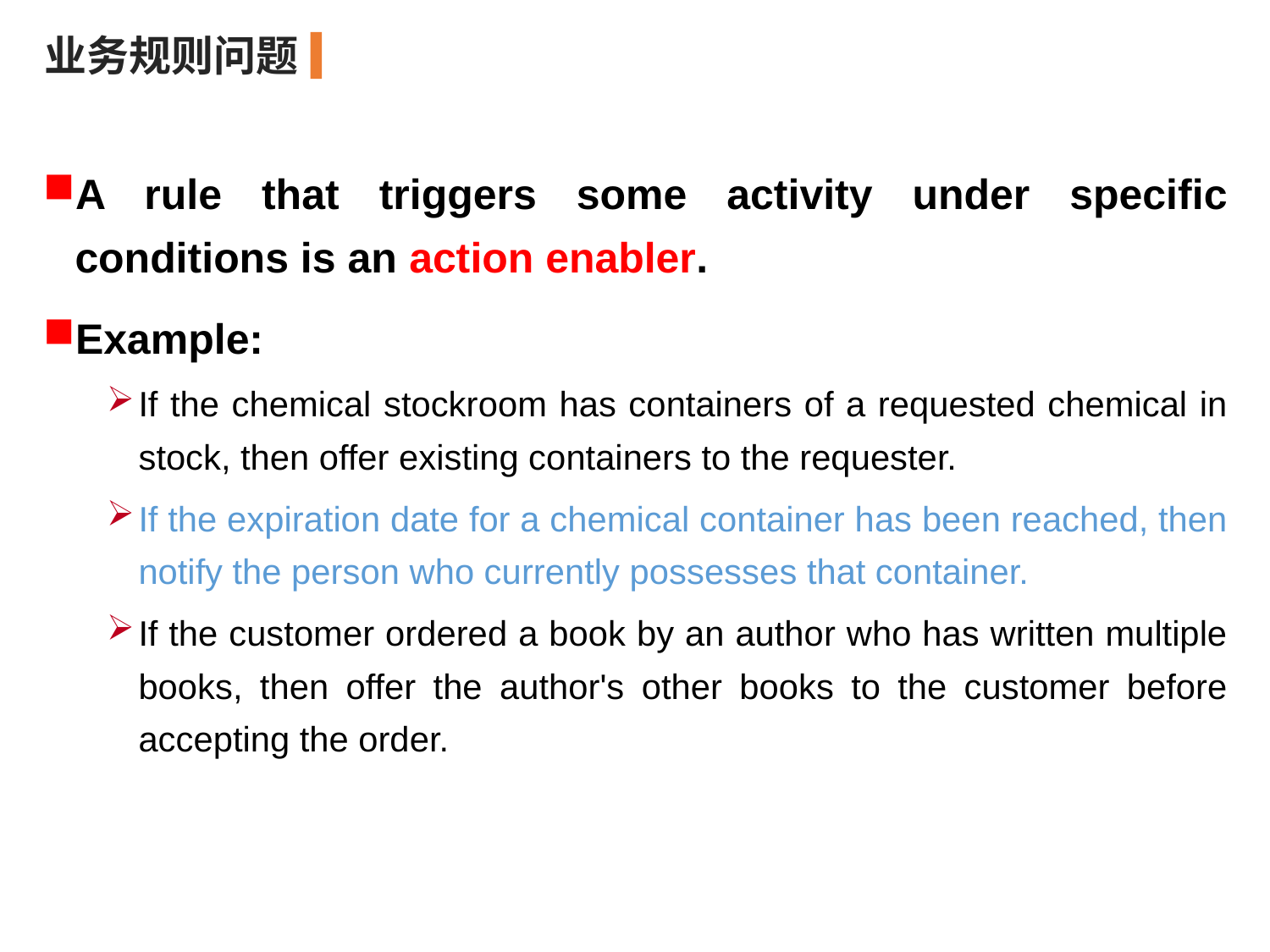

业务规则问题

A rule that triggers some activity under specific conditions is an action enabler.
Example:
If the chemical stockroom has containers of a requested chemical in stock, then offer existing containers to the requester.
If the expiration date for a chemical container has been reached, then notify the person who currently possesses that container.
If the customer ordered a book by an author who has written multiple books, then offer the author's other books to the customer before accepting the order.